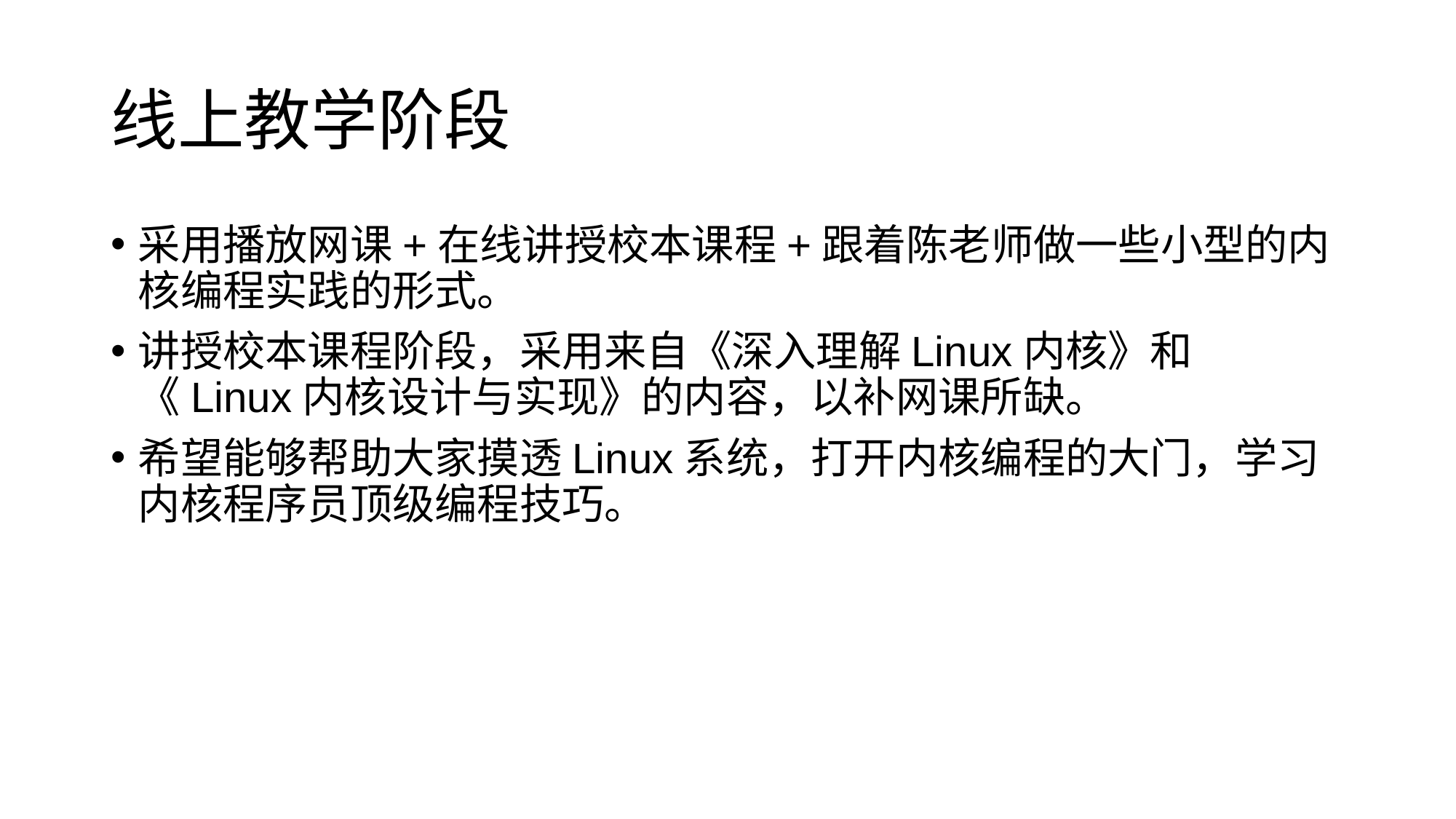

# 线上教学阶段
采用播放网课+在线讲授校本课程+跟着陈老师做一些小型的内核编程实践的形式。
讲授校本课程阶段，采用来自《深入理解Linux内核》和《Linux内核设计与实现》的内容，以补网课所缺。
希望能够帮助大家摸透Linux系统，打开内核编程的大门，学习内核程序员顶级编程技巧。